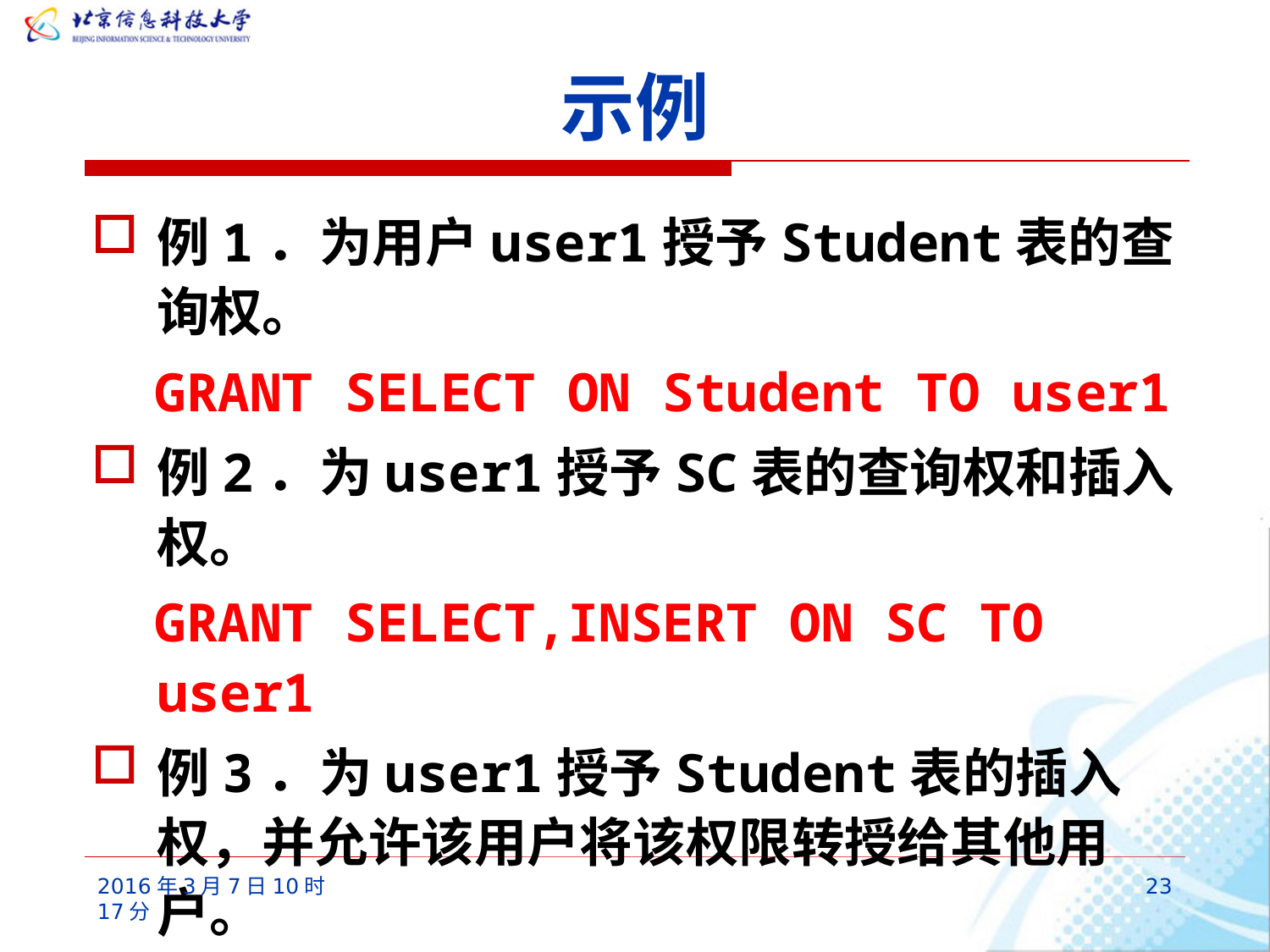

# 示例
例1．为用户user1授予Student表的查询权。
  GRANT SELECT ON Student TO user1
例2．为user1授予SC表的查询权和插入权。
  GRANT SELECT,INSERT ON SC TO user1
例3．为user1授予Student表的插入权，并允许该用户将该权限转授给其他用户。
  GRANT INSERT ON Student TO user1
   WITH GRANT OPTION

2016年3月7日10时17分
23